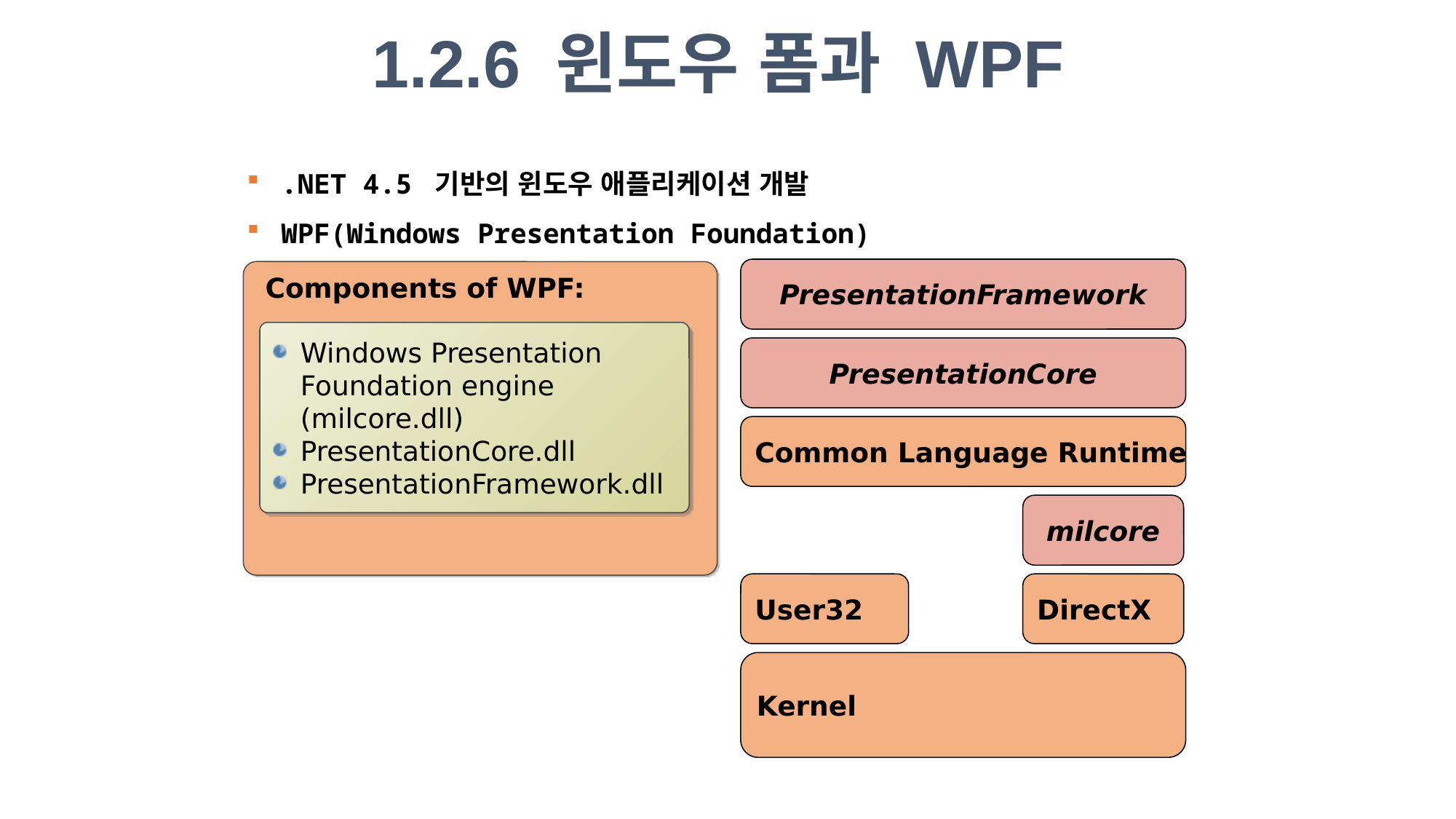

1.2.6 윈도우 폼과 WPF
.NET 4.5 기반의 윈도우 애플리케이션 개발
WPF(Windows Presentation Foundation)
PresentationFramework
Components of WPF:
Windows Presentation Foundation engine (milcore.dll)
PresentationCore.dll
PresentationFramework.dll
PresentationCore
Common Language Runtime
milcore
User32
DirectX
Kernel